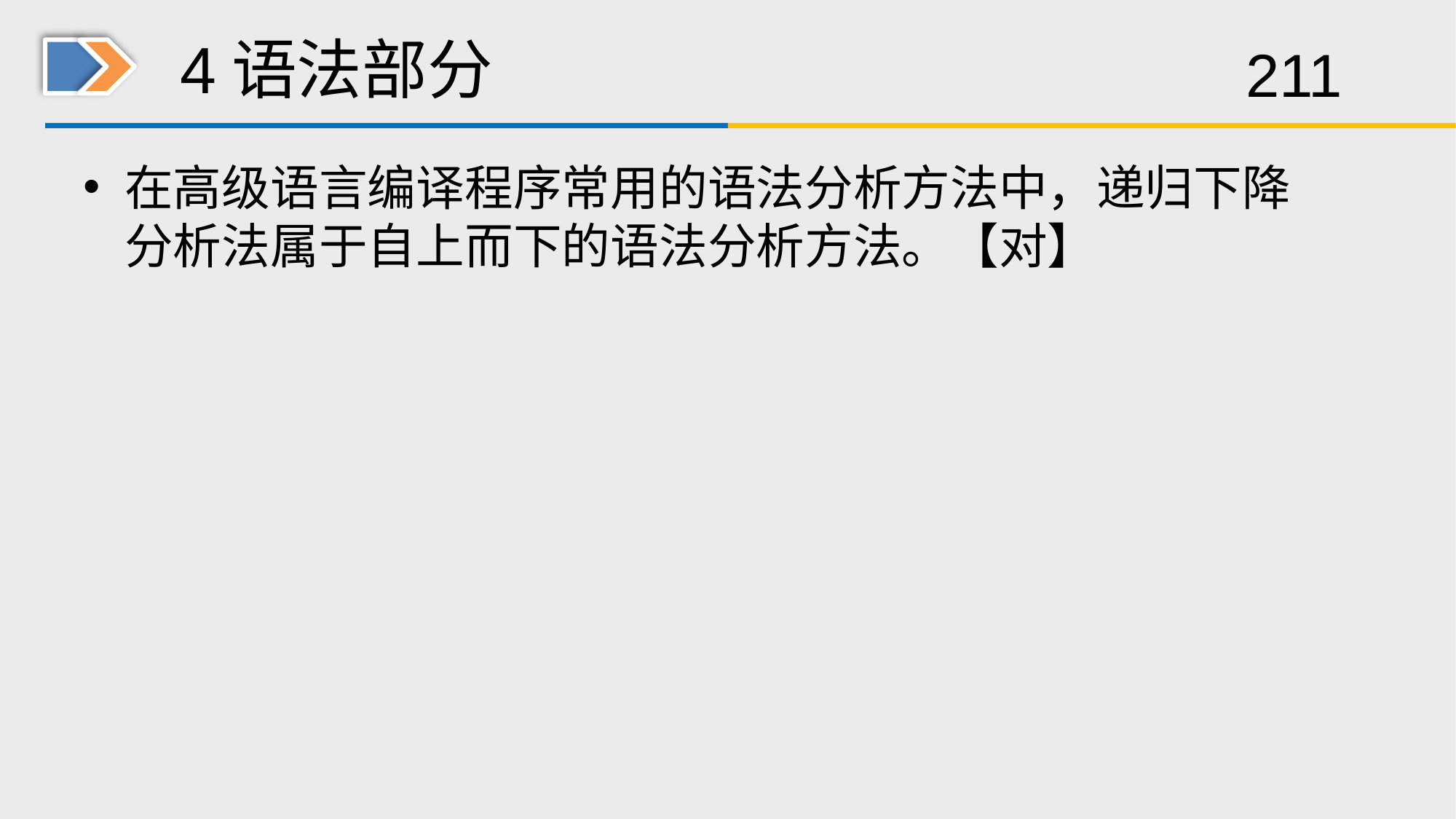

# 4语法部分
211
在高级语言编译程序常用的语法分析方法中，递归下降分析法属于自上而下的语法分析方法。【对】